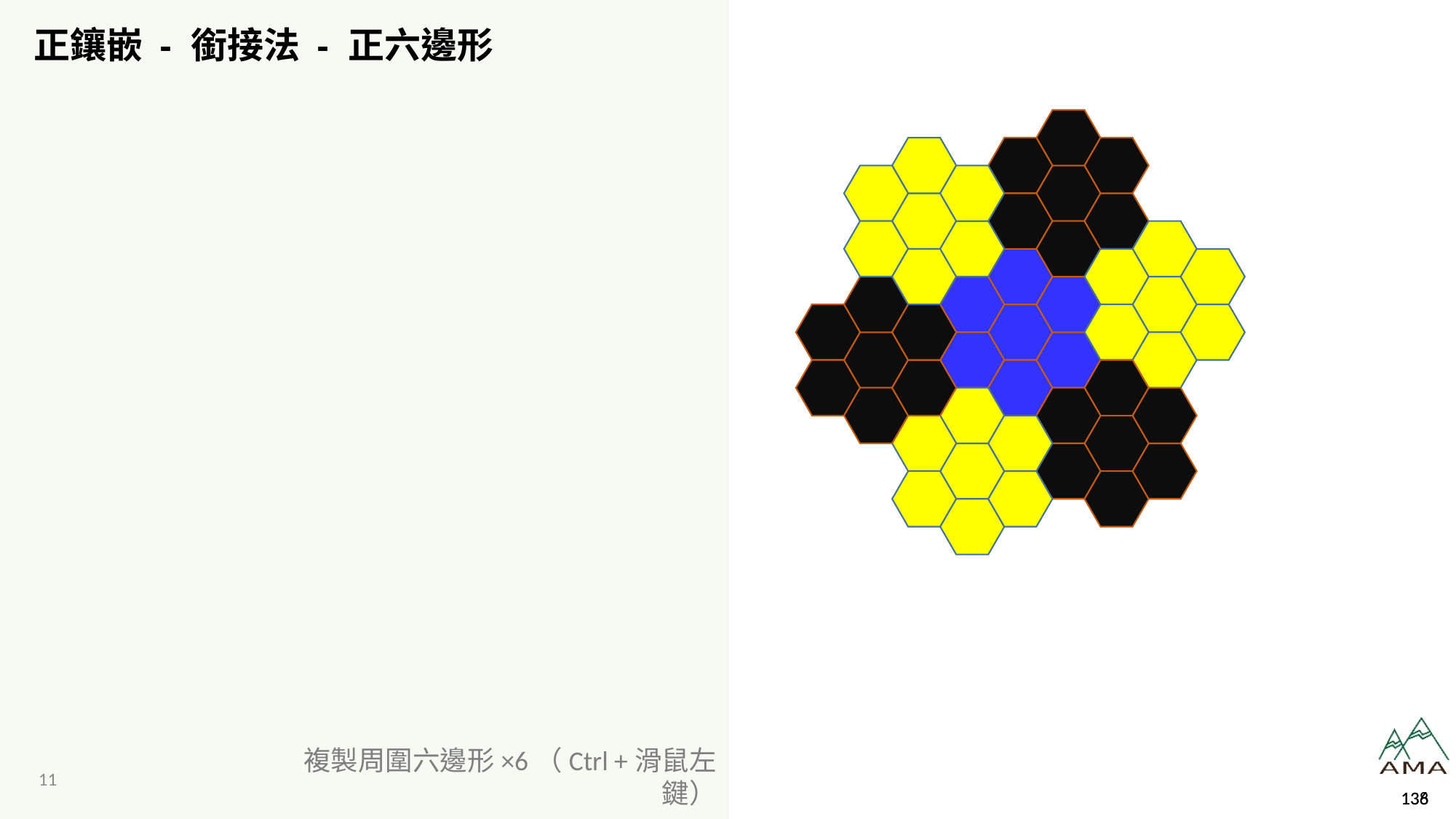

# 正鑲嵌 - 銜接法 - 正六邊形

複製周圍六邊形×6（Ctrl +滑鼠左鍵）
136
138